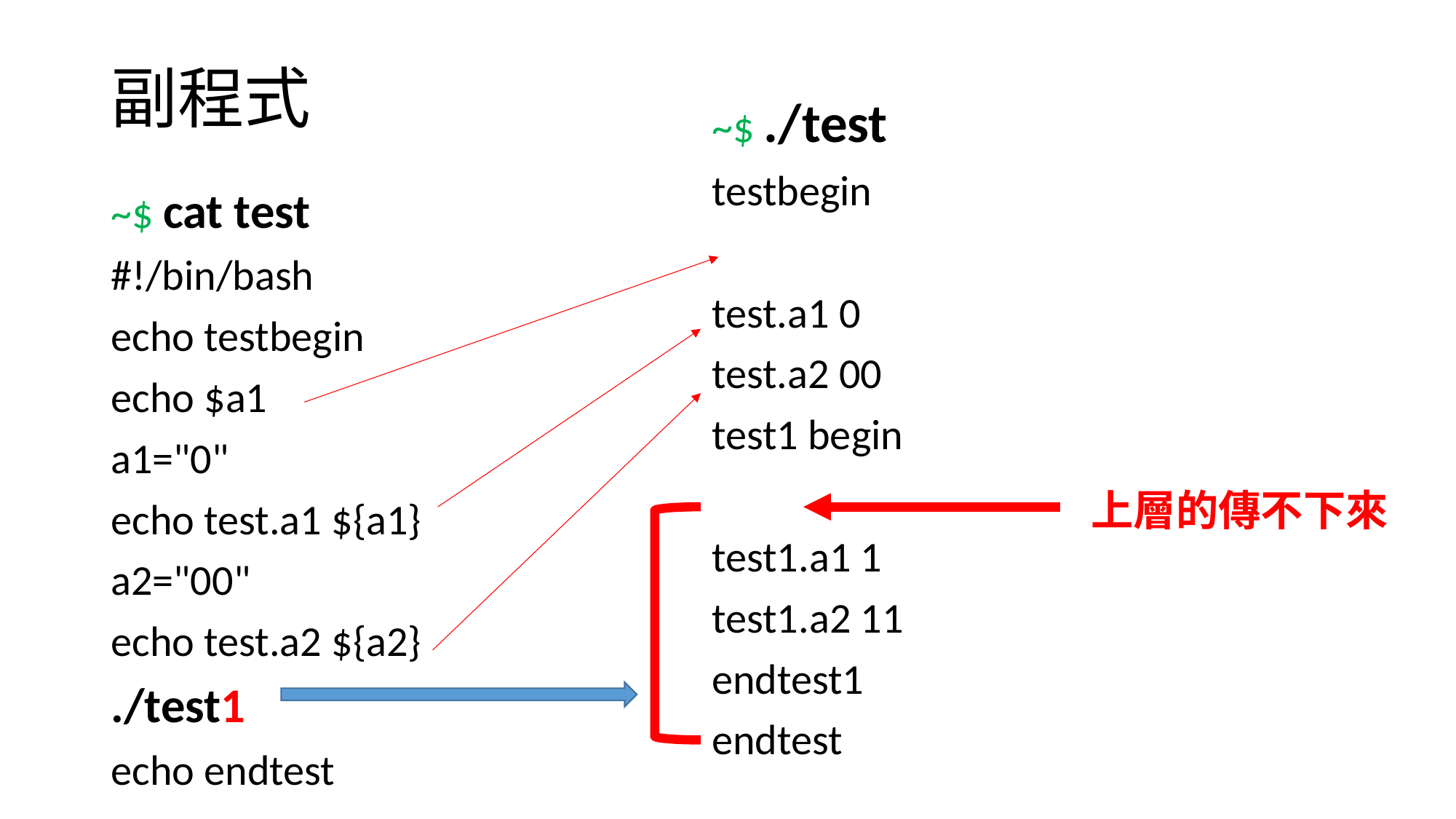

# 副程式
~$ ./test
testbegin

test.a1 0
test.a2 00
test1 begin

test1.a1 1
test1.a2 11
endtest1
endtest
~$ cat test
#!/bin/bash
echo testbegin
echo $a1
a1="0"
echo test.a1 ${a1}
a2="00"
echo test.a2 ${a2}
./test1
echo endtest
上層的傳不下來